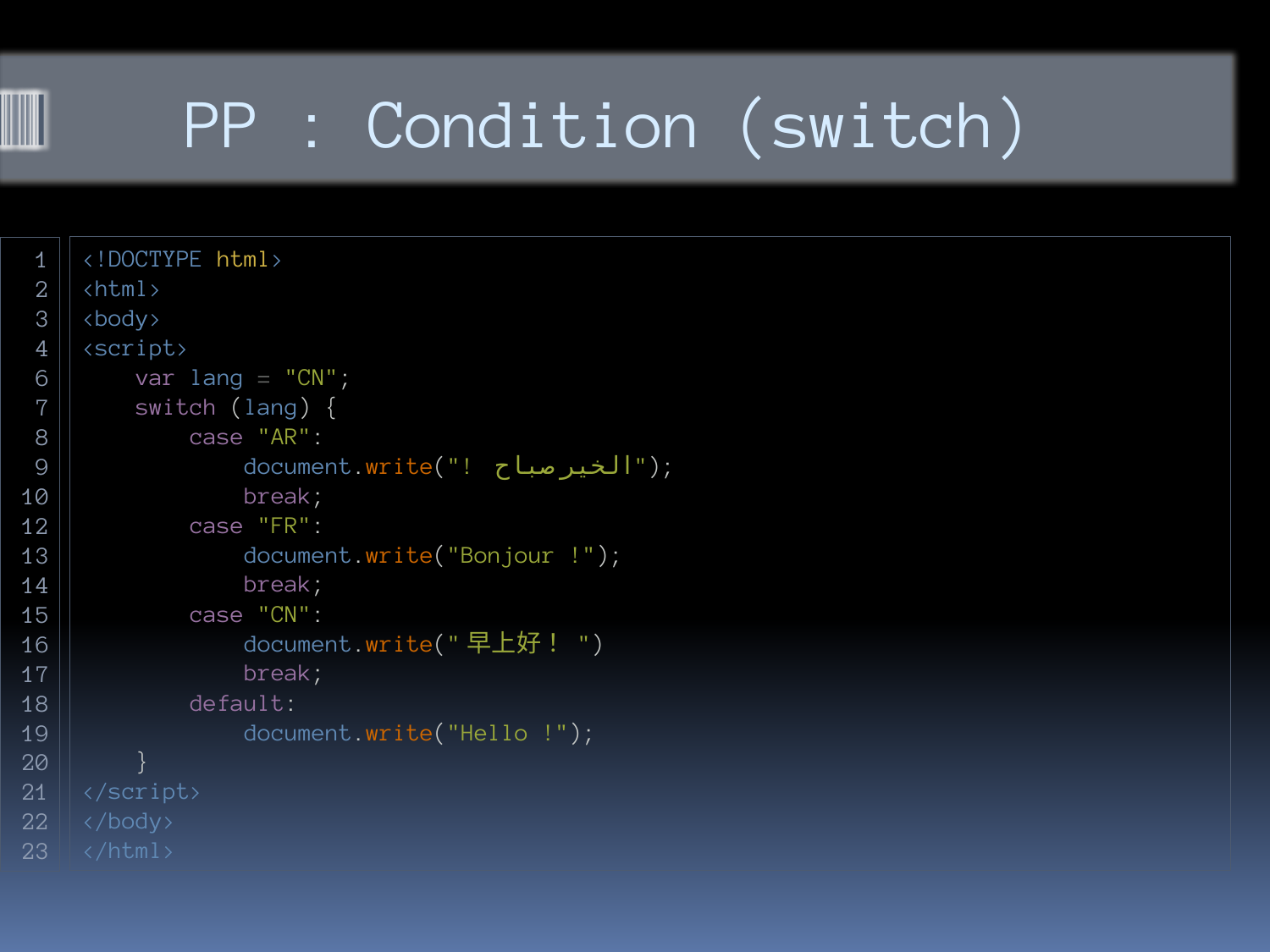

# PP : Condition (switch)
<!DOCTYPE html>
<html>
<body>
<script>
    var lang = "CN";
    switch (lang) {
        case "AR":
            document.write("!  الخير صباح");
            break;
        case "FR":
            document.write("Bonjour !");
            break;
        case "CN":
            document.write("早上好 ！")
            break;
        default:
            document.write("Hello !");
    }
</script>
</body>
</html>
1
2
3
4
6
7
8
9
10
12
13
14
15
16
17
18
19
20
21
22
23